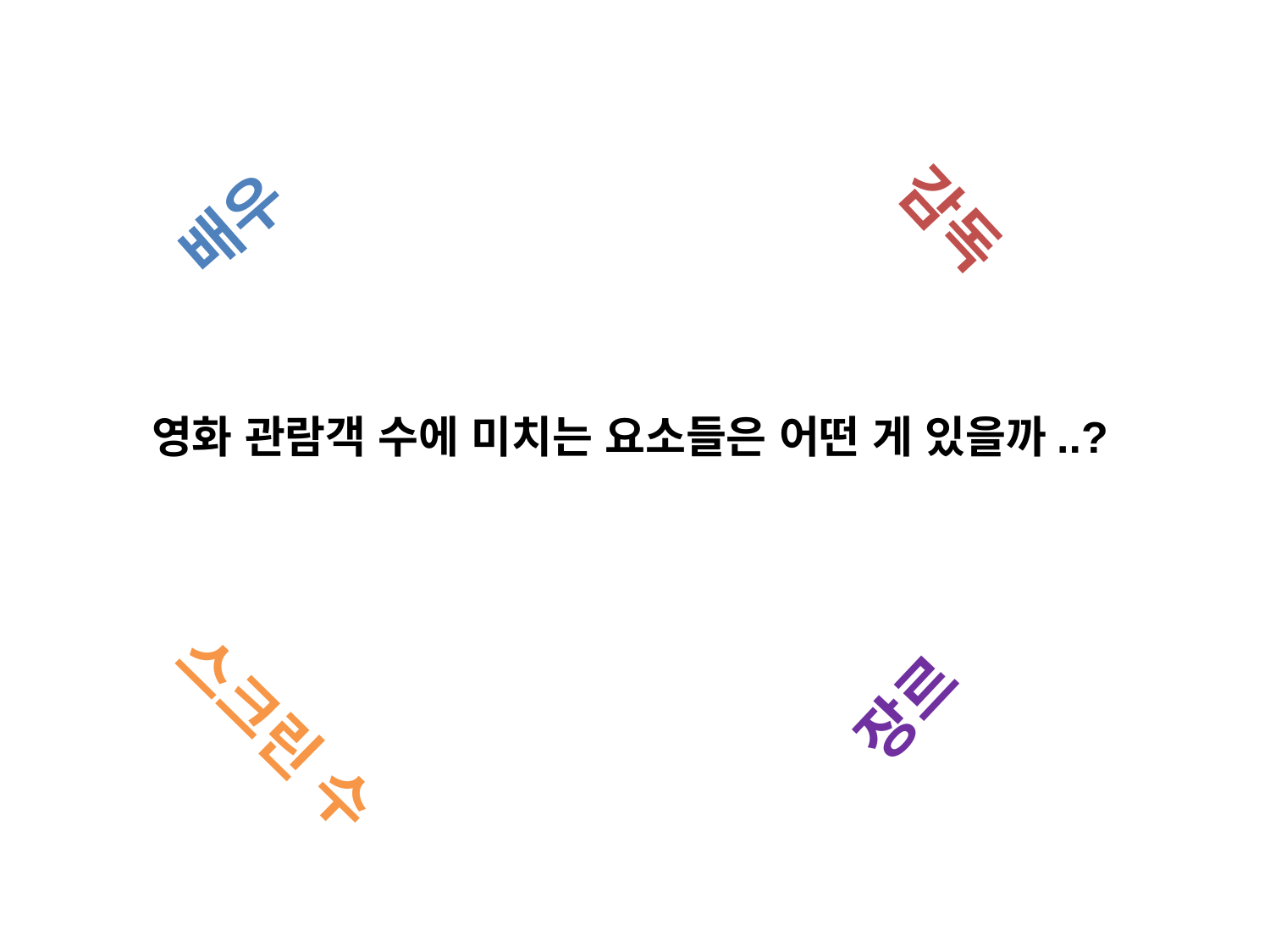

감독
배우
# 영화 관람객 수에 미치는 요소들은 어떤 게 있을까..?
장르
스크린 수